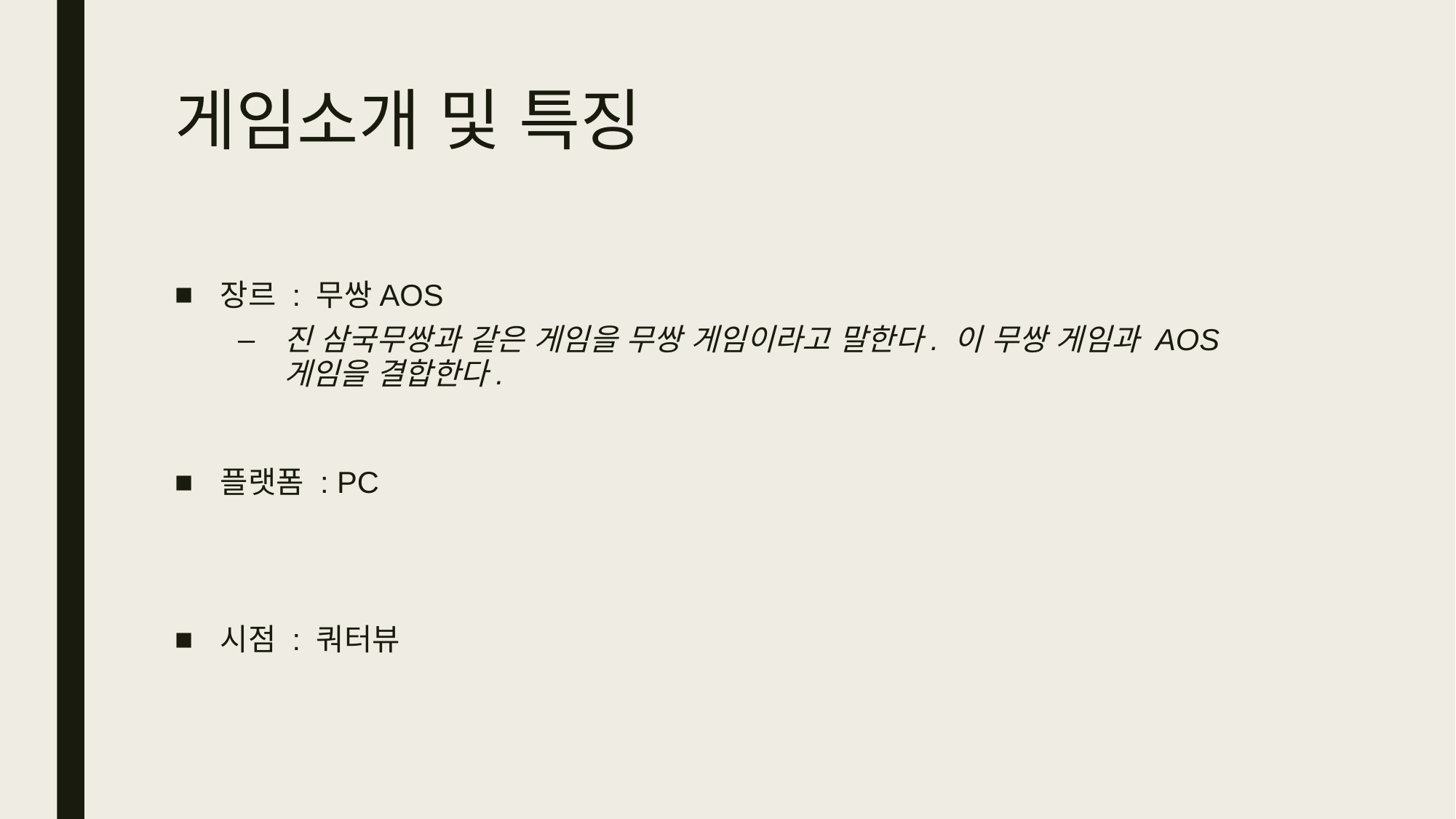

# 게임소개 및 특징
장르 : 무쌍AOS
진 삼국무쌍과 같은 게임을 무쌍 게임이라고 말한다. 이 무쌍 게임과 AOS 게임을 결합한다.

플랫폼 : PC

시점 : 쿼터뷰